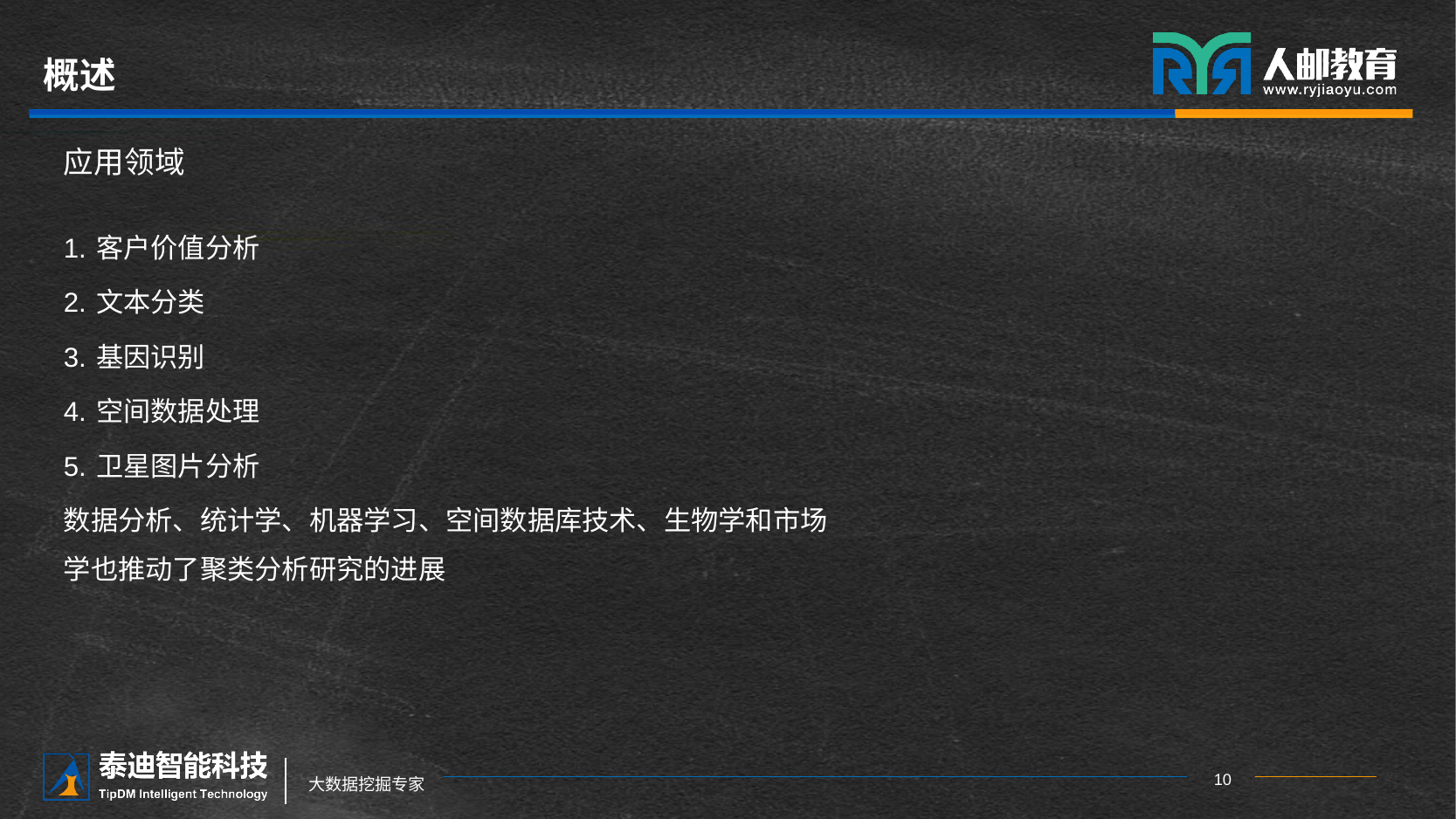

# 概述
应用领域
客户价值分析
文本分类
基因识别
空间数据处理
卫星图片分析
数据分析、统计学、机器学习、空间数据库技术、生物学和市场学也推动了聚类分析研究的进展